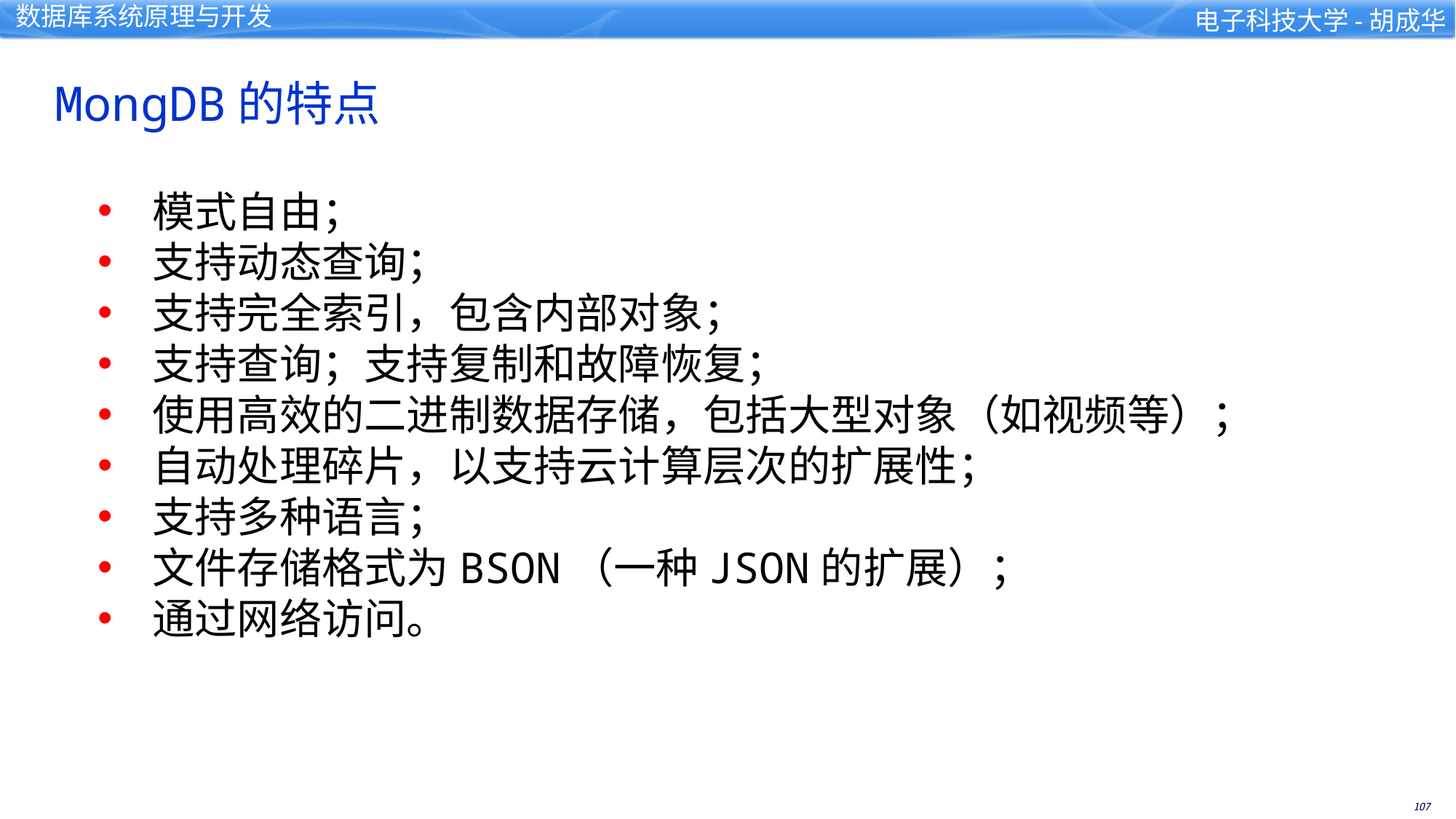

MongDB的特点
模式自由；
支持动态查询；
支持完全索引，包含内部对象；
支持查询；支持复制和故障恢复；
使用高效的二进制数据存储，包括大型对象（如视频等）；
自动处理碎片，以支持云计算层次的扩展性；
支持多种语言；
文件存储格式为BSON（一种JSON的扩展）；
通过网络访问。